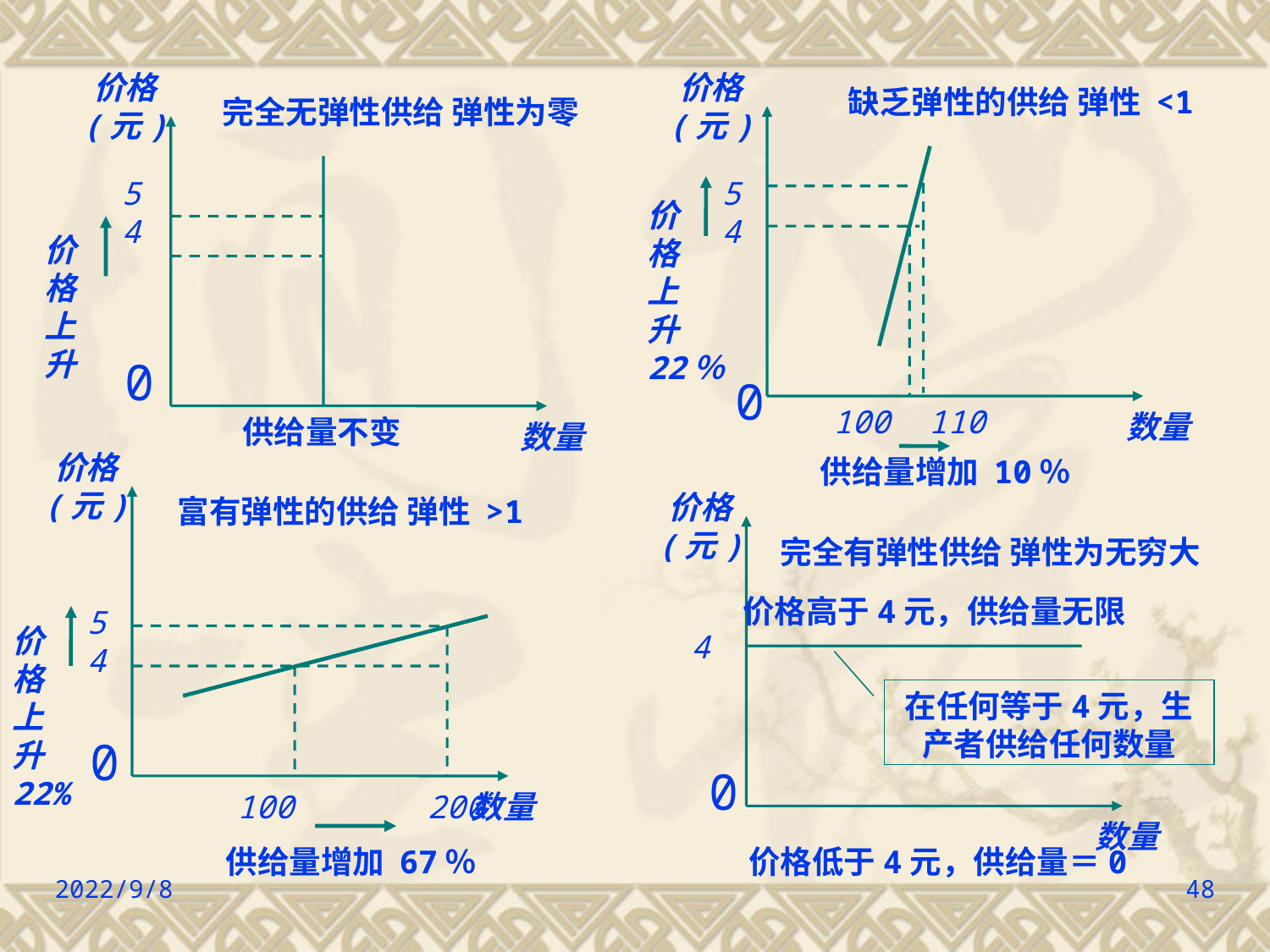

缺乏弹性的供给 弹性 <1
价格
(元)

5
4

价
格
上
升
22％

0

100  110
数量
供给量增加 10％

完全无弹性供给 弹性为零
价格
(元)

数量
5
4

价
格
上
升
0
供给量不变
价格
(元)
富有弹性的供给 弹性 >1

5
4

价
格
上
升
22%

0

100       200
数量

供给量增加 67％
价格
(元)
完全有弹性供给 弹性为无穷大

价格高于4元，供给量无限
4

在任何等于4元，生产者供给任何数量
0

数量
价格低于4元，供给量＝0
2022/9/8
48